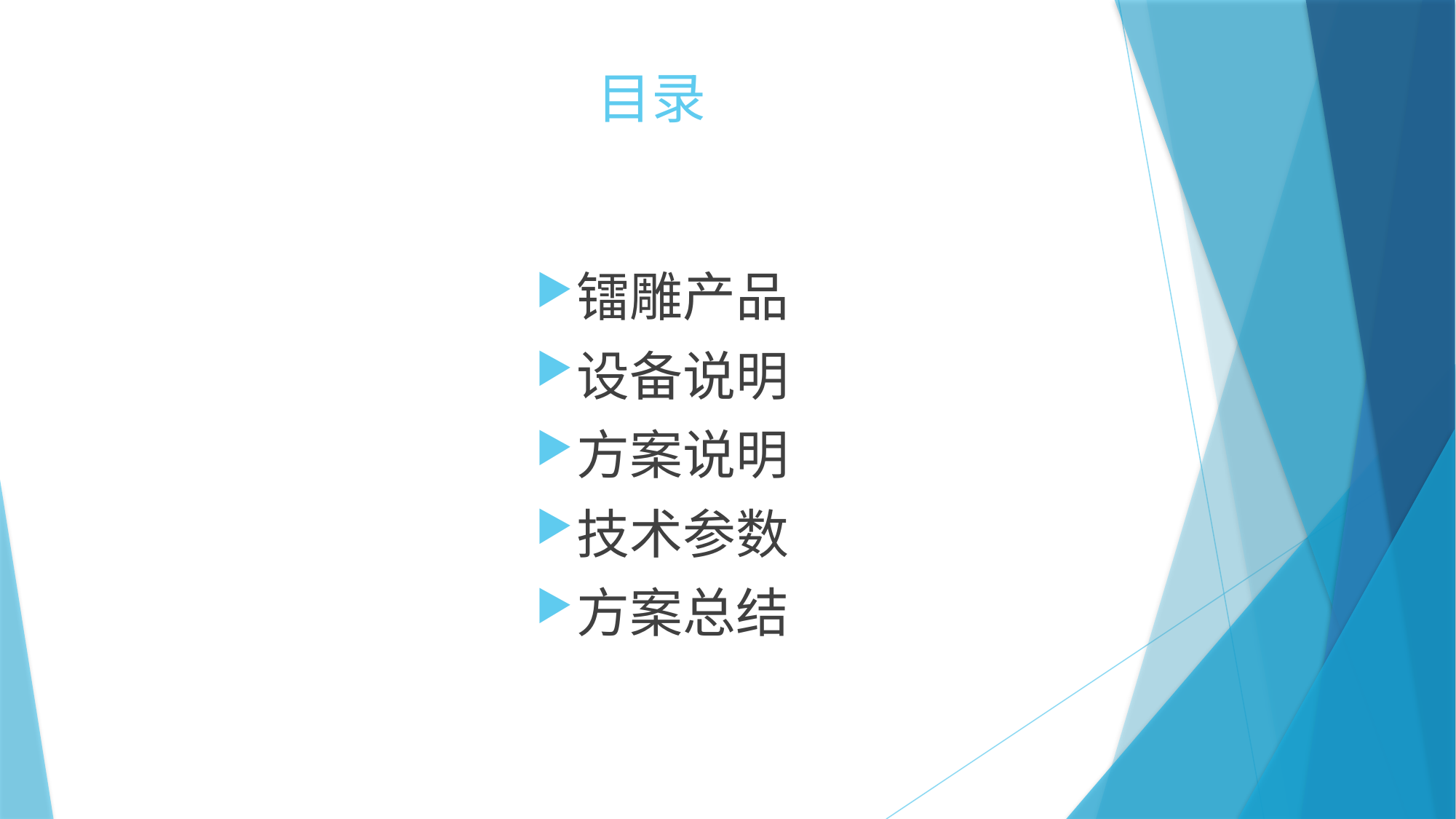

# 目录
镭雕产品
设备说明
方案说明
技术参数
方案总结